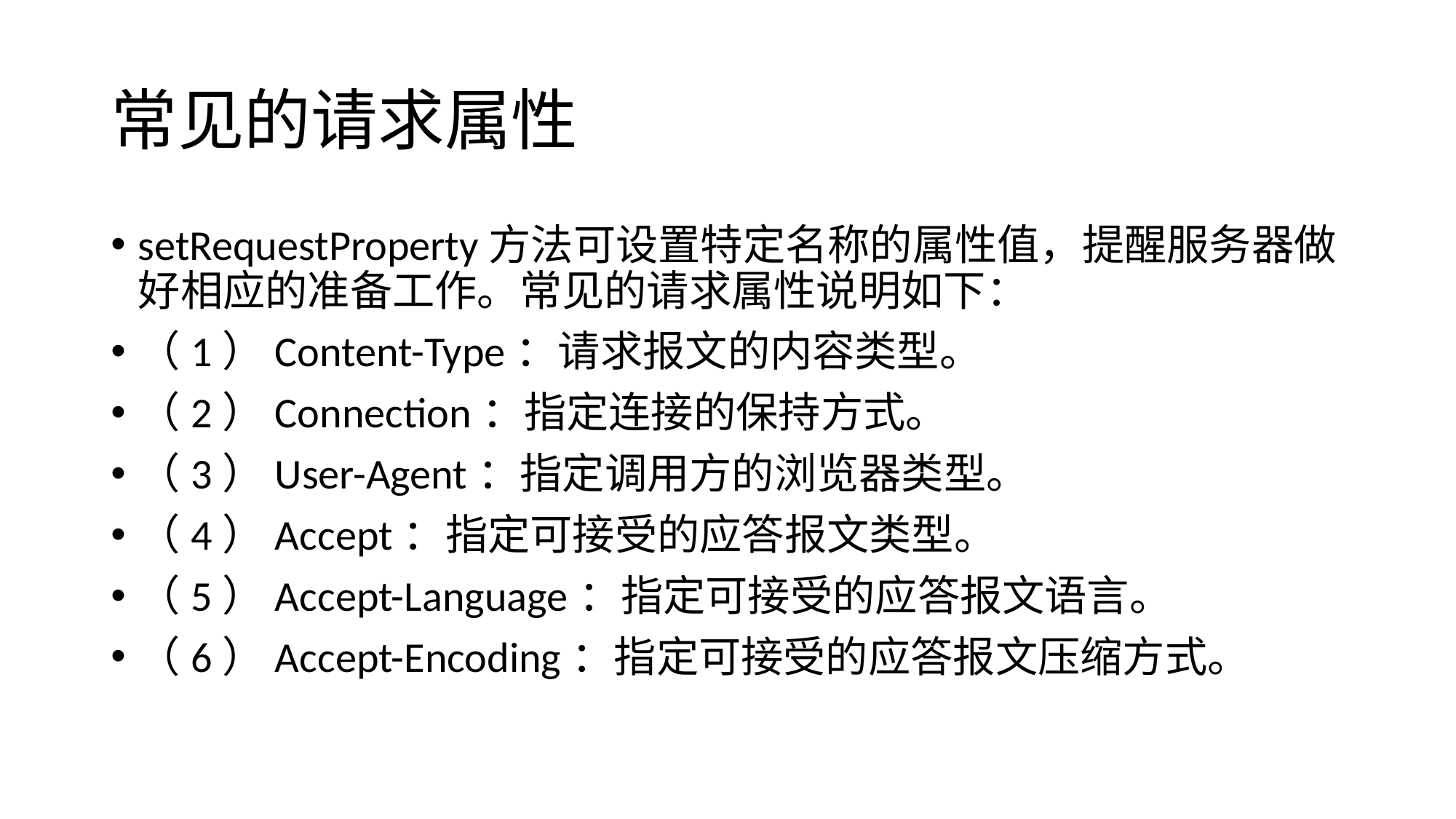

# 常见的请求属性
setRequestProperty方法可设置特定名称的属性值，提醒服务器做好相应的准备工作。常见的请求属性说明如下：
（1）Content-Type：请求报文的内容类型。
（2）Connection：指定连接的保持方式。
（3）User-Agent：指定调用方的浏览器类型。
（4）Accept：指定可接受的应答报文类型。
（5）Accept-Language：指定可接受的应答报文语言。
（6）Accept-Encoding：指定可接受的应答报文压缩方式。